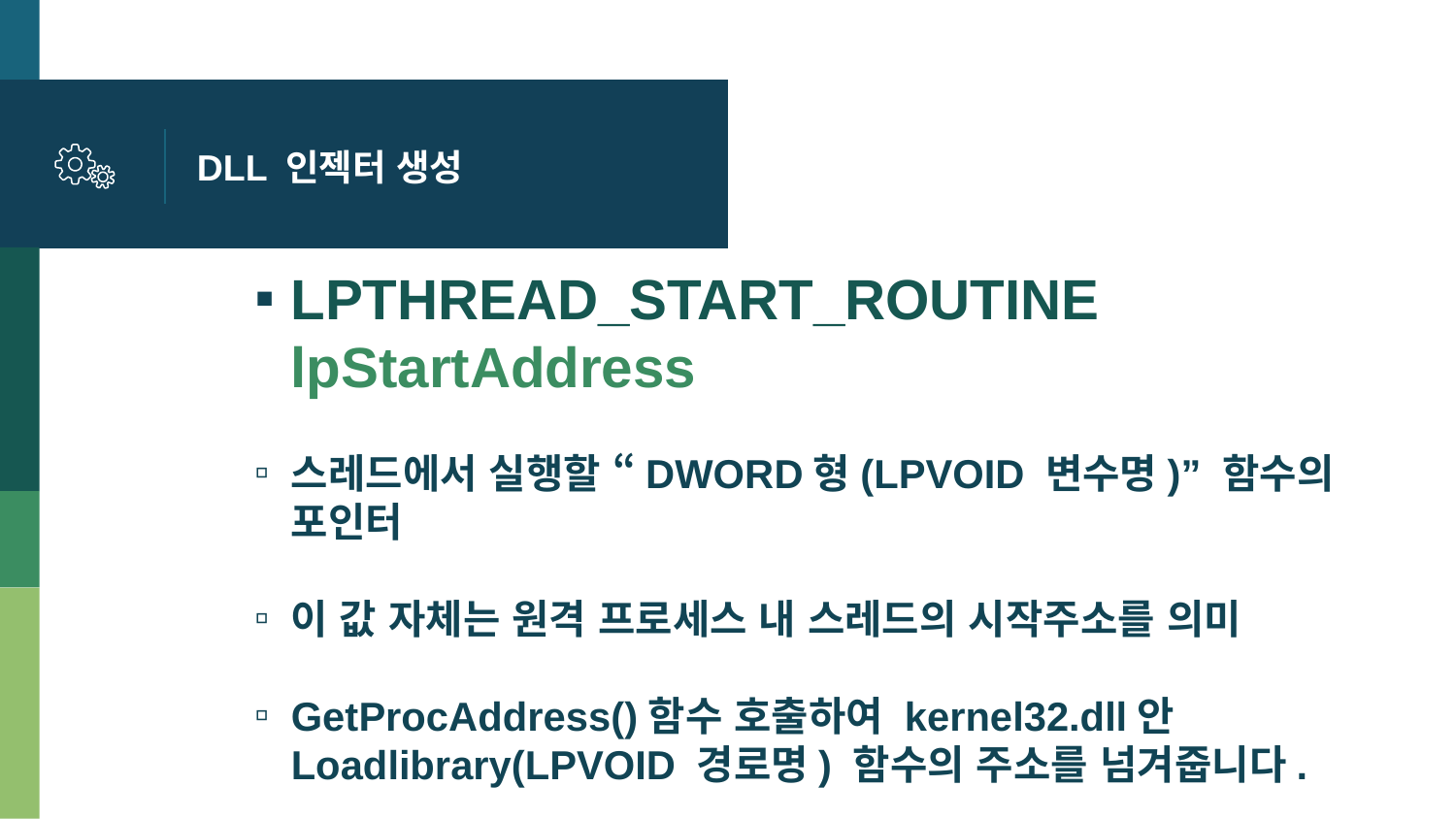

# DLL 인젝터 생성

LPTHREAD_START_ROUTINE  lpStartAddress

스레드에서 실행할 “DWORD형(LPVOID 변수명)” 함수의 포인터

이 값 자체는 원격 프로세스 내 스레드의 시작주소를 의미

GetProcAddress()함수 호출하여 kernel32.dll안  Loadlibrary(LPVOID 경로명) 함수의 주소를 넘겨줍니다.